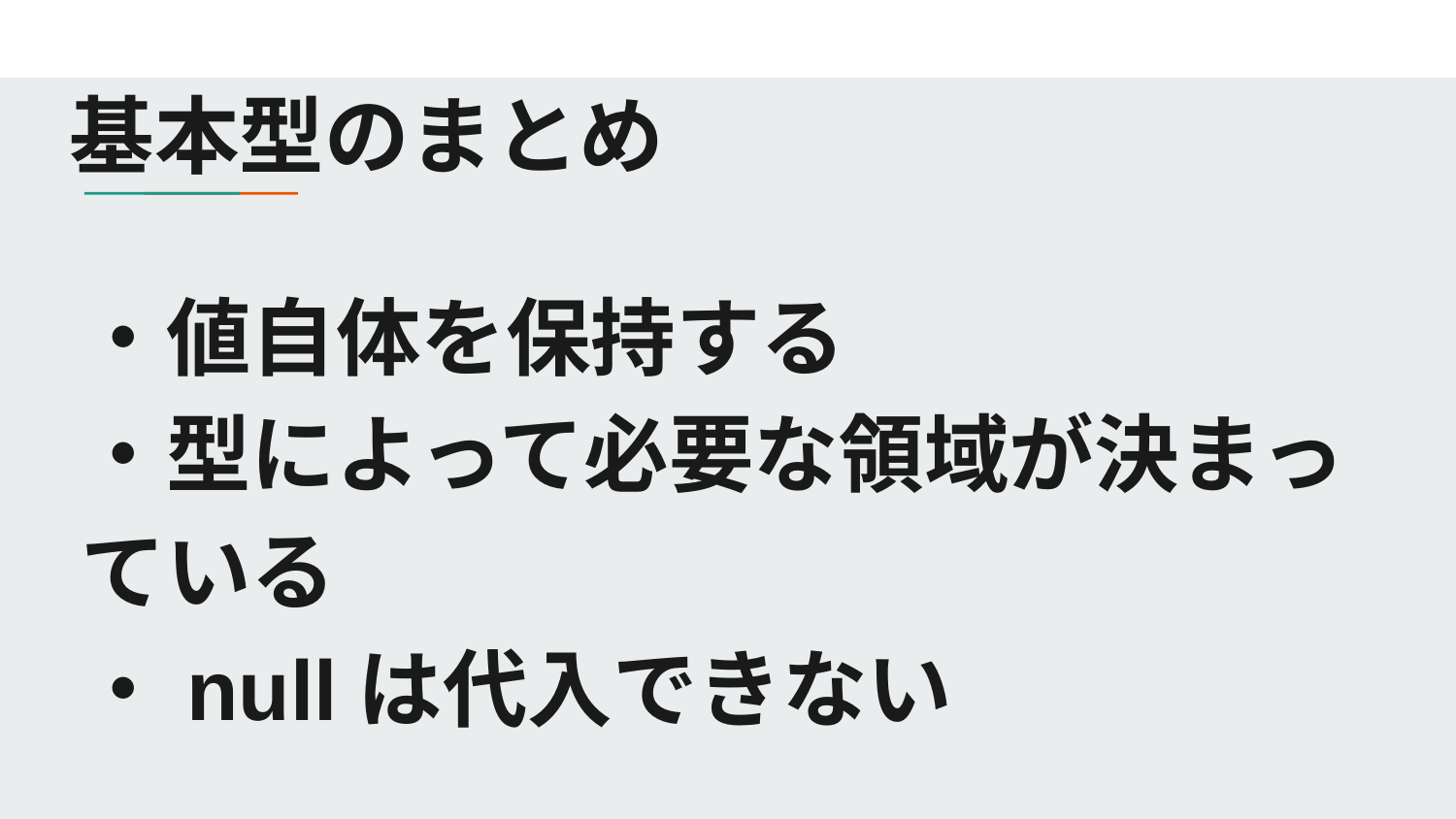

# 基本型のまとめ
・値自体を保持する
・型によって必要な領域が決まっている
・nullは代入できない